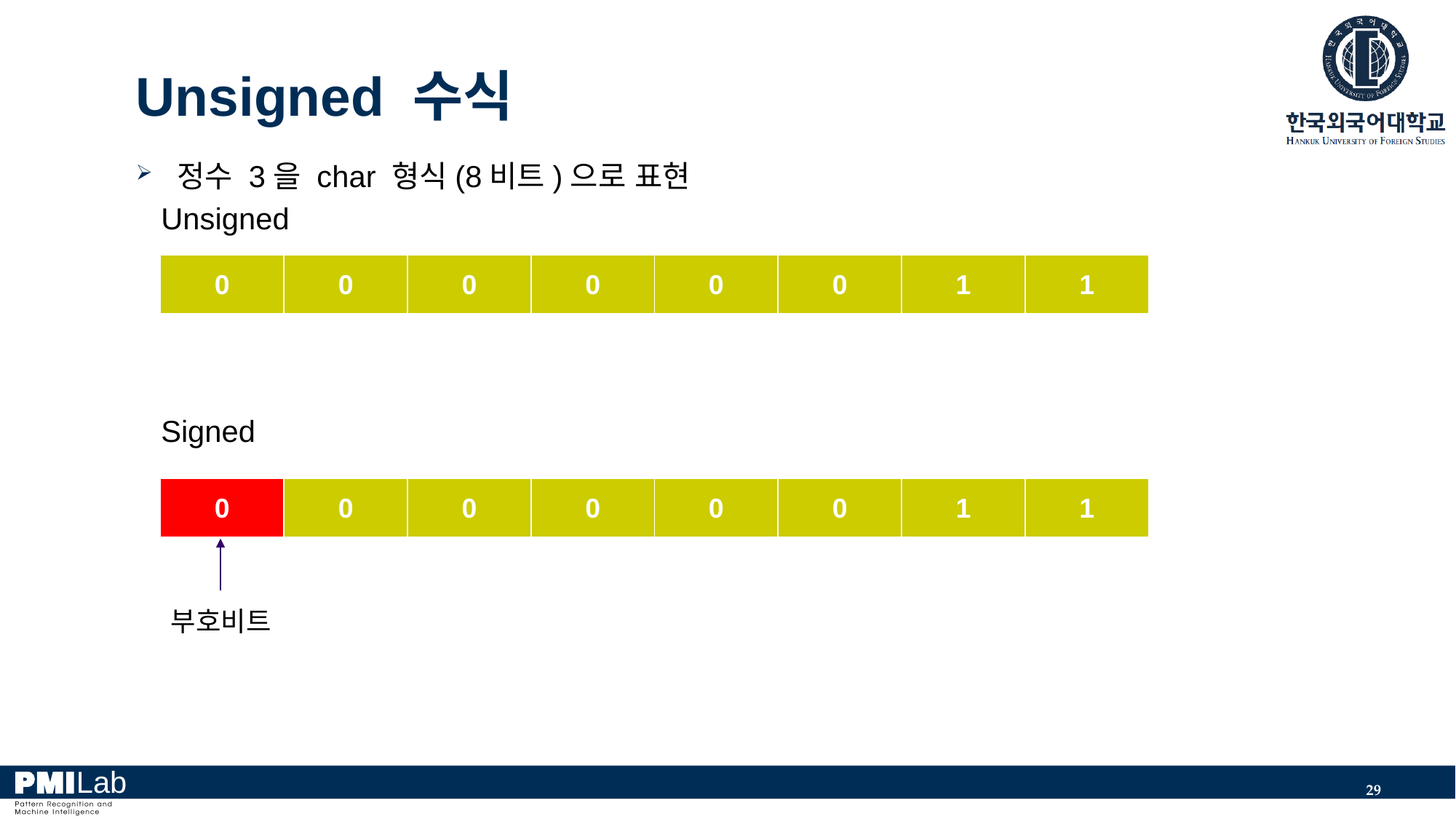

# Unsigned 수식
정수 3을 char 형식(8비트)으로 표현
   Unsigned

   Signed
| 0 | 0 | 0 | 0 | 0 | 0 | 1 | 1 |
| --- | --- | --- | --- | --- | --- | --- | --- |
| 0 | 0 | 0 | 0 | 0 | 0 | 1 | 1 |
| --- | --- | --- | --- | --- | --- | --- | --- |
부호비트
29